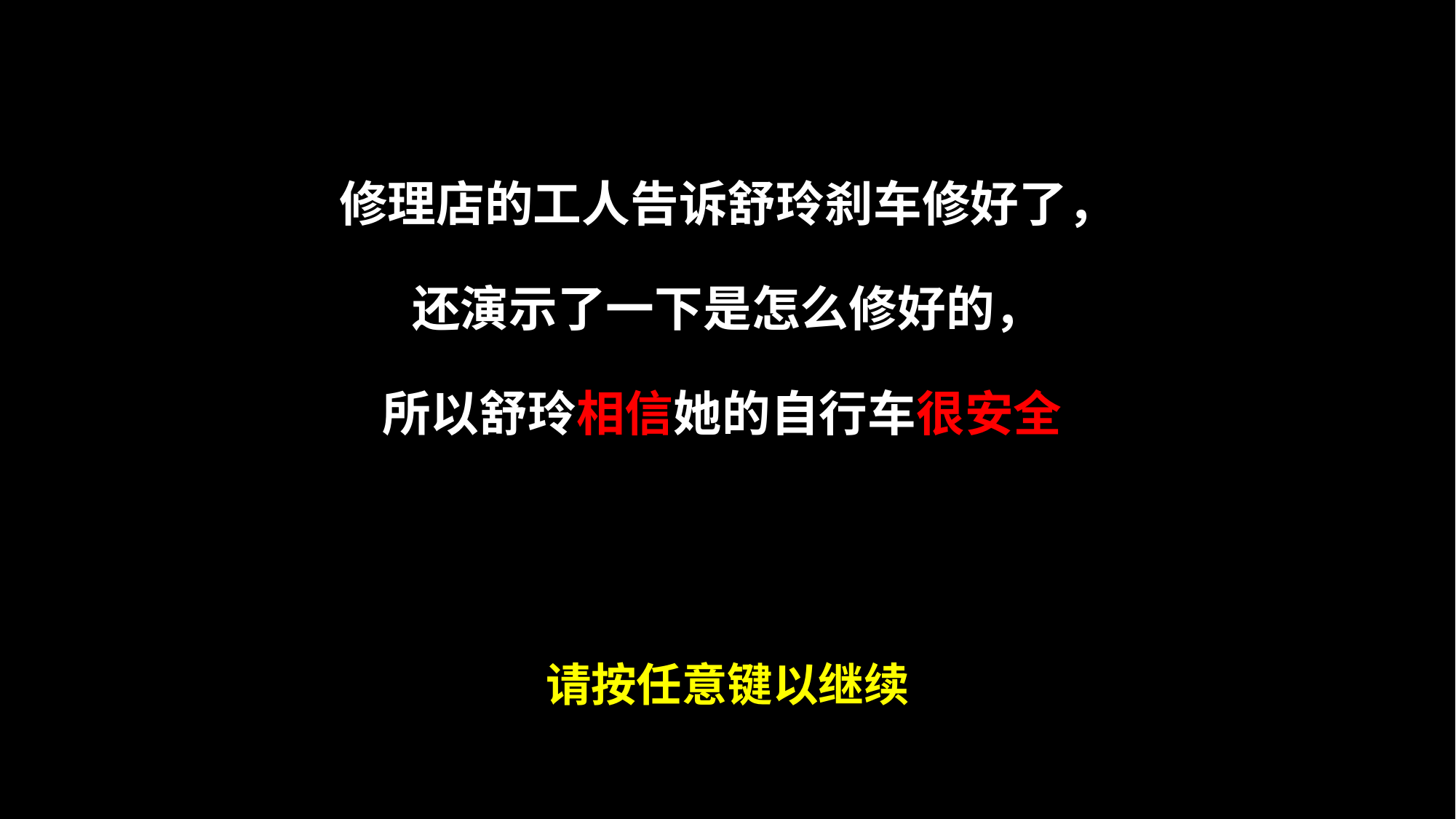

# 修理店的工人告诉舒玲刹车修好了， 还演示了一下是怎么修好的， 所以舒玲相信她的自行车很安全
请按任意键以继续